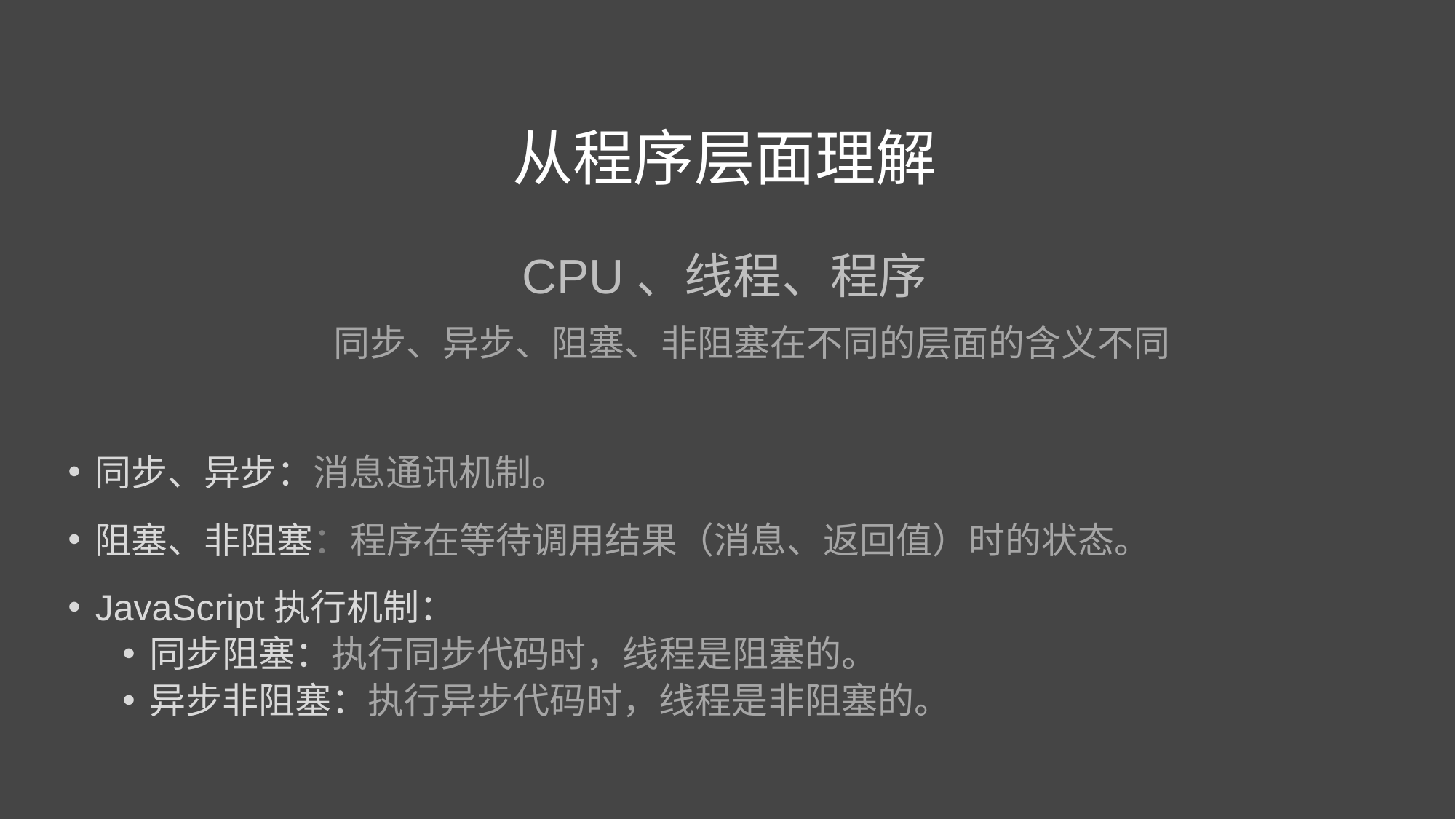

从程序层面理解
CPU、线程、程序
同步、异步、阻塞、非阻塞在不同的层面的含义不同

同步、异步：消息通讯机制。
阻塞、非阻塞：程序在等待调用结果（消息、返回值）时的状态。
JavaScript执行机制：
同步阻塞：执行同步代码时，线程是阻塞的。
异步非阻塞：执行异步代码时，线程是非阻塞的。